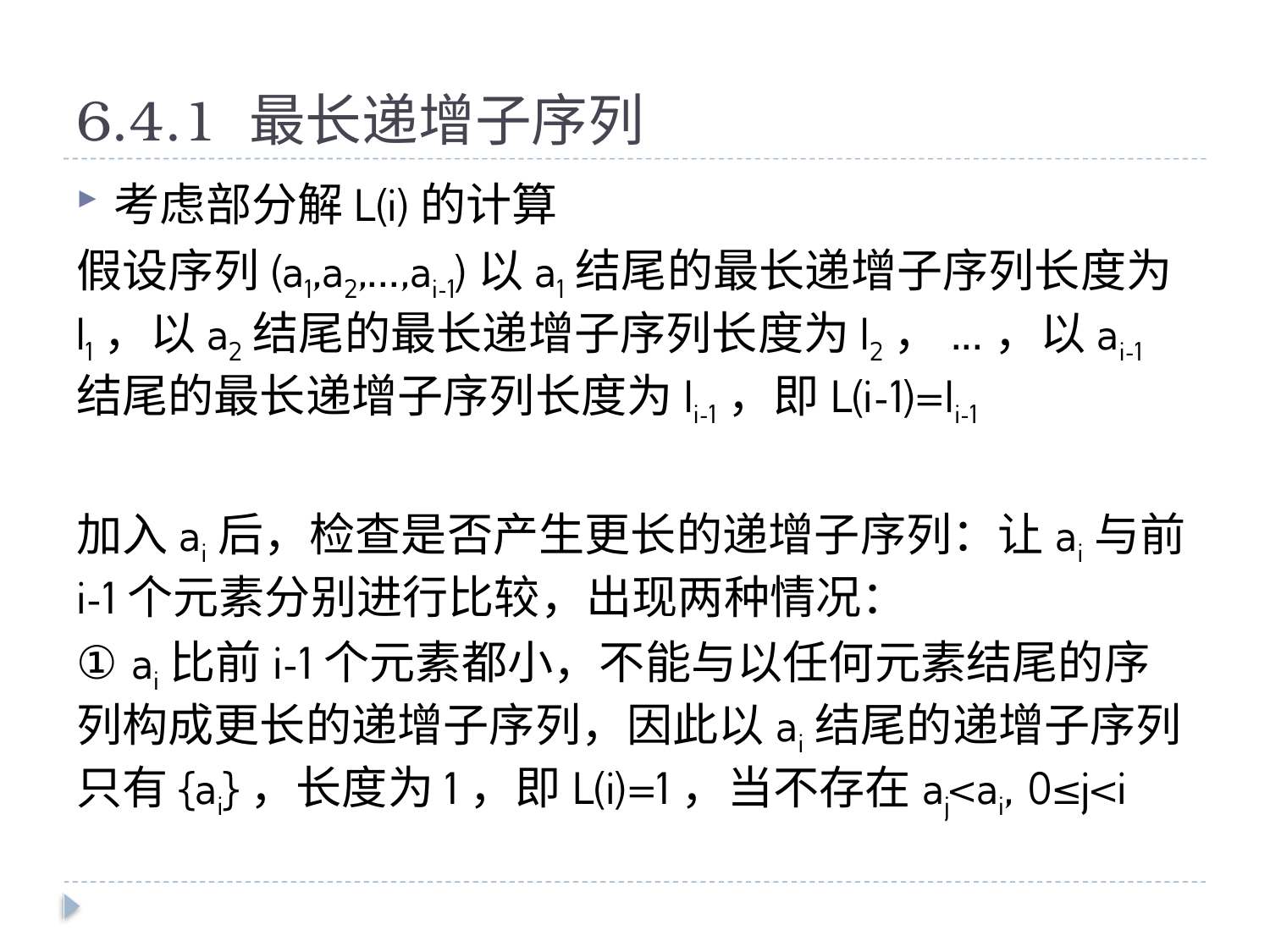

# 6.4.1 最长递增子序列
考虑部分解L(i)的计算
假设序列(a1,a2,...,ai-1)以a1结尾的最长递增子序列长度为l1，以a2结尾的最长递增子序列长度为l2，...，以ai-1结尾的最长递增子序列长度为li-1，即L(i-1)=li-1

加入ai后，检查是否产生更长的递增子序列：让ai与前i-1个元素分别进行比较，出现两种情况：
① ai比前i-1个元素都小，不能与以任何元素结尾的序列构成更长的递增子序列，因此以ai结尾的递增子序列只有{ai}，长度为1，即L(i)=1，当不存在aj<ai, 0≤j<i